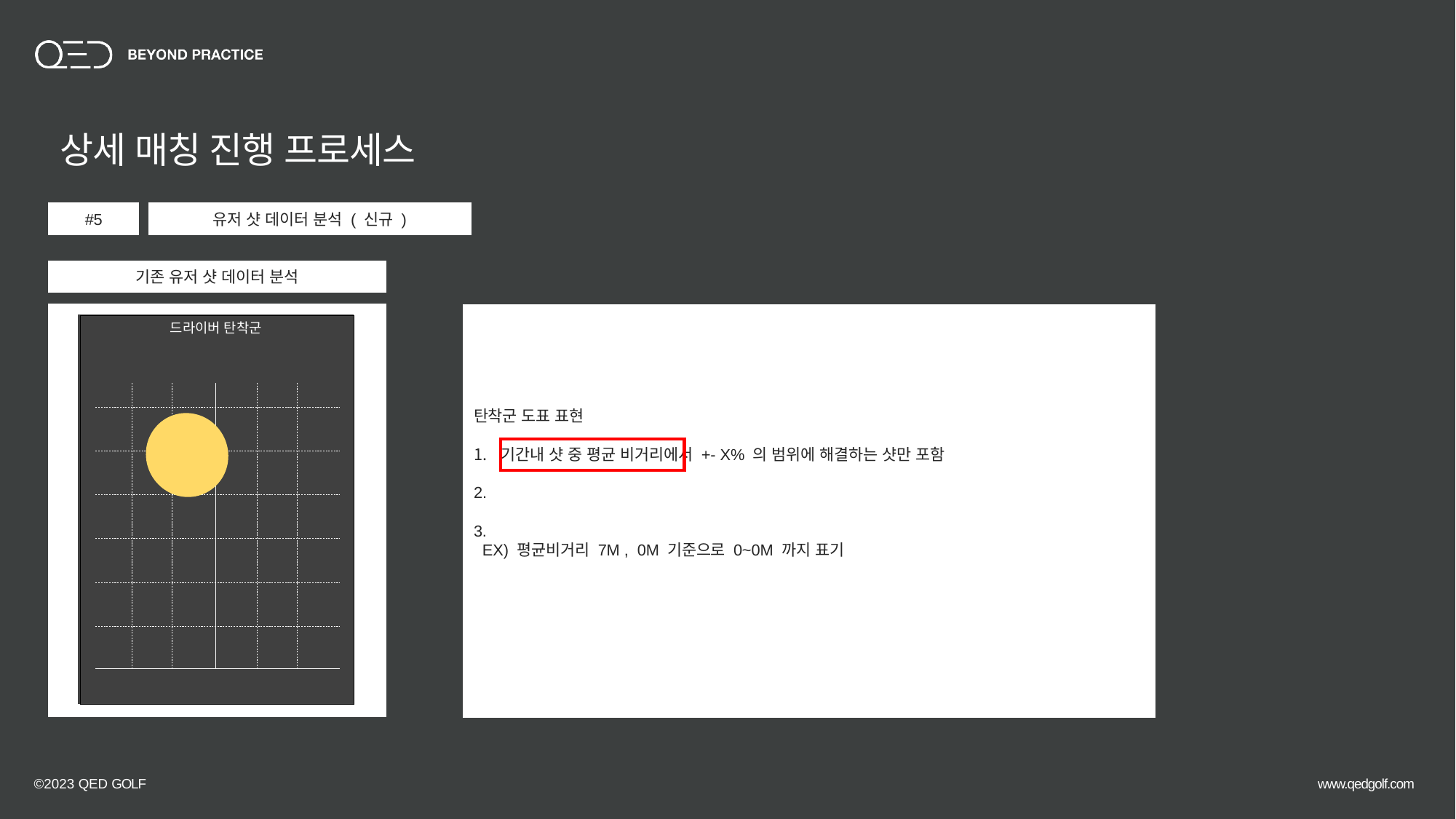

상세 매칭 진행 프로세스
유저 샷 데이터 분석 ( 신규 )
#5
기존 유저 샷 데이터 분석

탄착군 도표 표현

기간내 샷 중 평균 비거리에서 +- X% 의 범위에 해결하는 샷만 포함

3.
  EX) 평균비거리 7M ,  0M 기준으로 0~0M 까지 표기

드라이버 탄착군

2
1
3